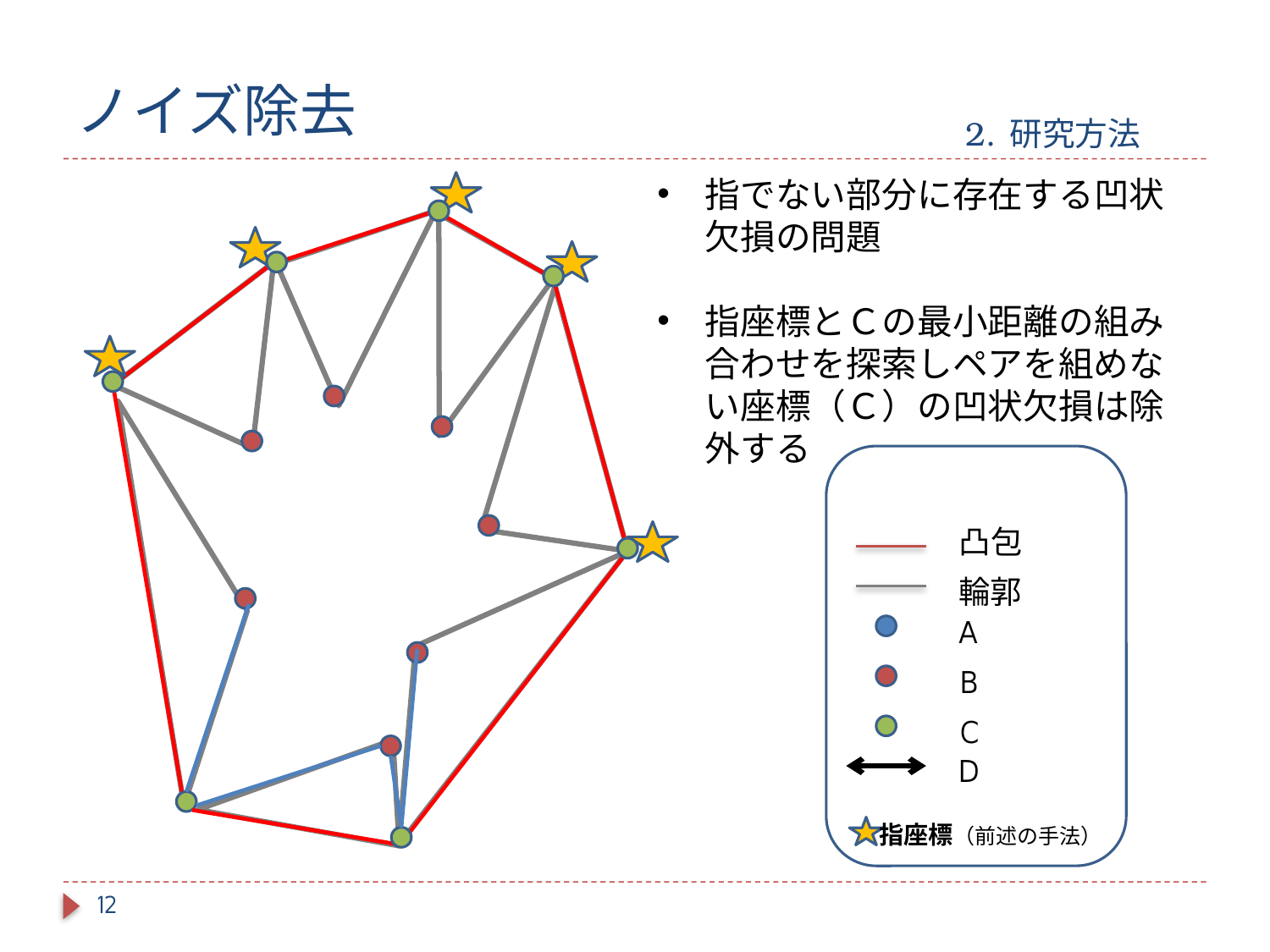

# ノイズ除去				         2.研究方法
指でない部分に存在する凹状欠損の問題

指座標とＣの最小距離の組み合わせを探索しペアを組めない座標（Ｃ）の凹状欠損は除外する

A

B

C

凸包
輪郭
D
指座標（前述の手法）

12